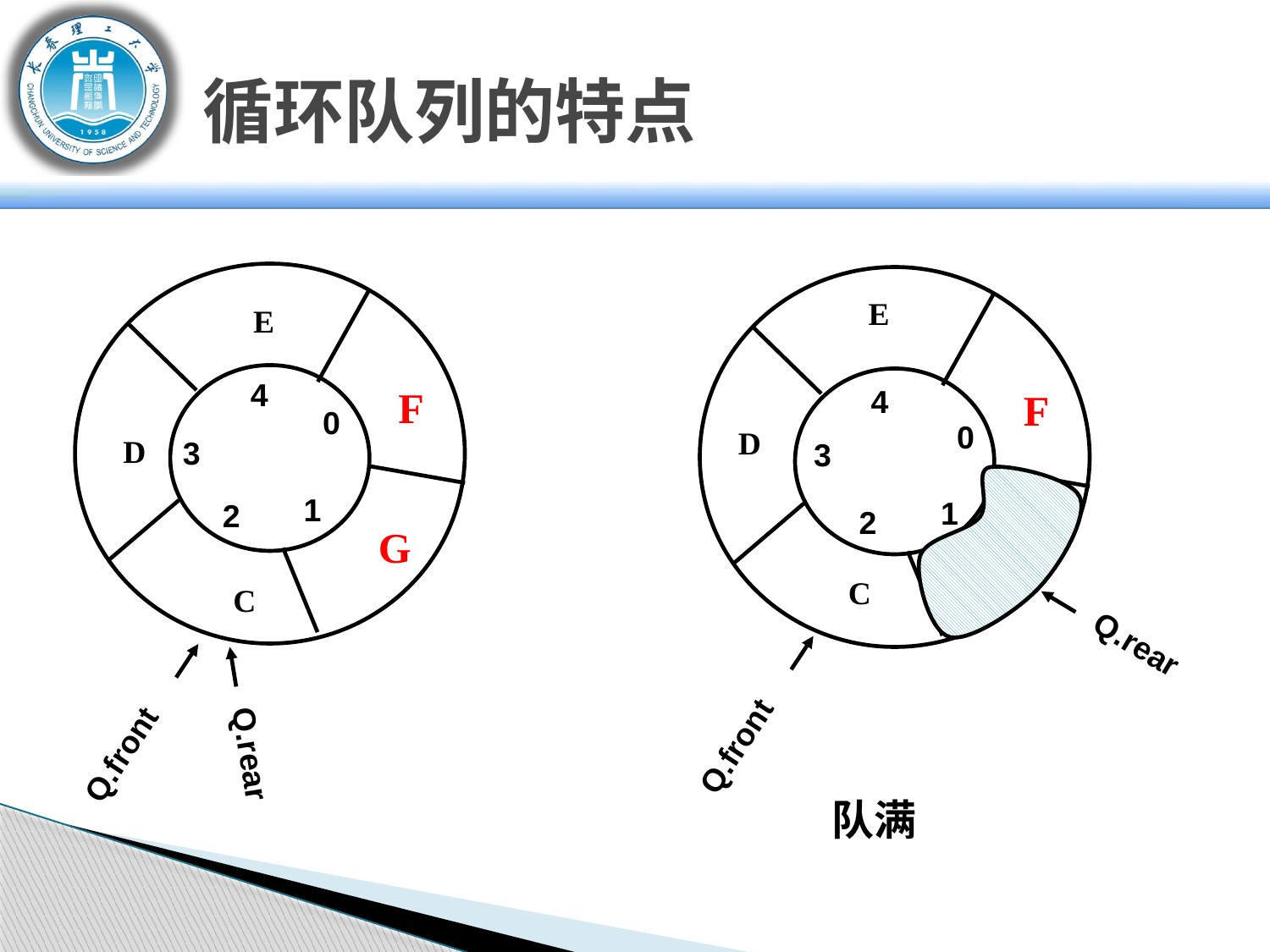

循环队列的特点

  E
  E
4
  F
4
  F
0
0
  D
  D
3
3

1
1
2
2
  G
  C
  C
Q.rear

Q.front

Q.front

Q.rear

队满